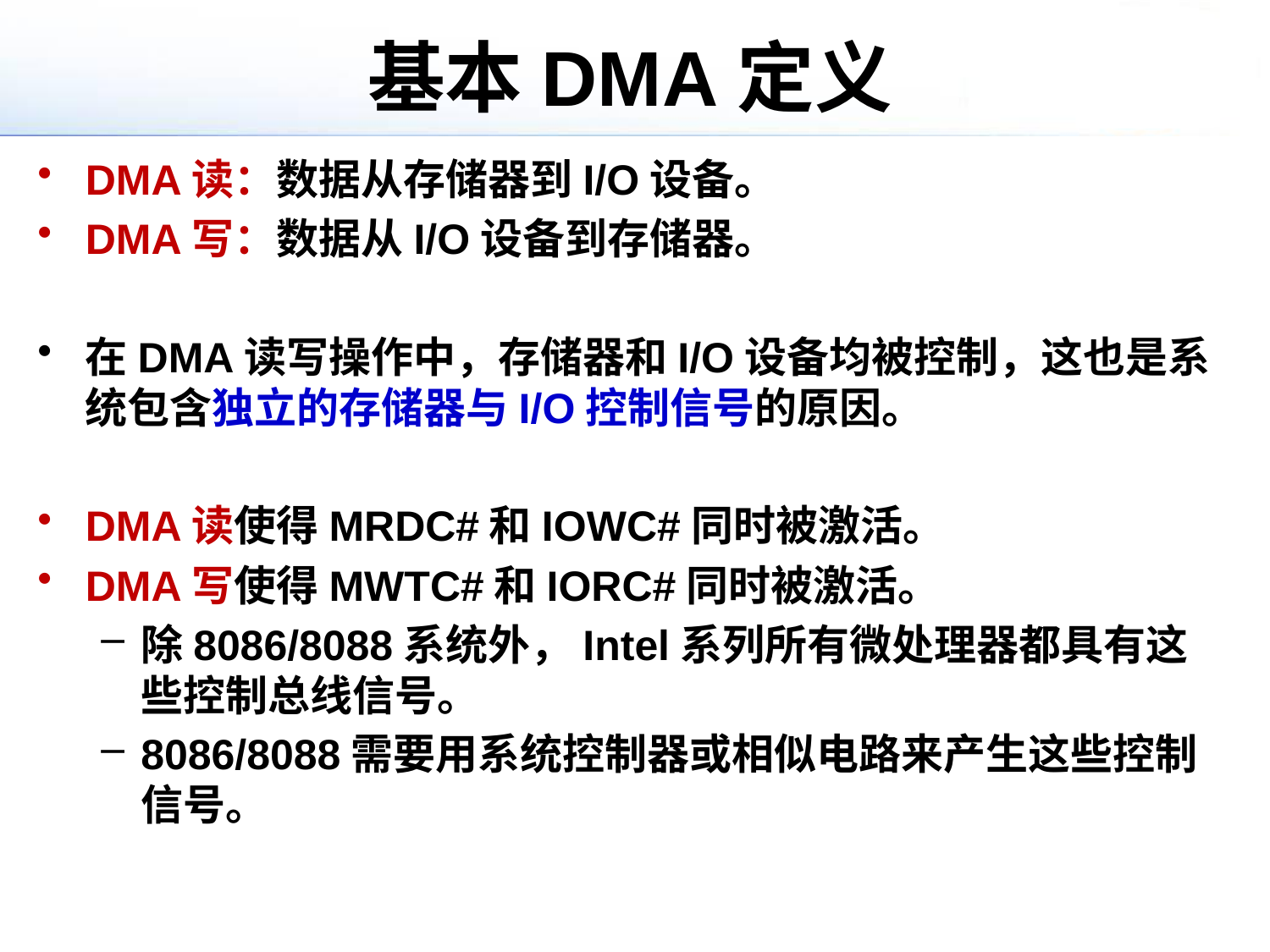

# 基本DMA定义
DMA读：数据从存储器到I/O设备。
DMA写：数据从I/O设备到存储器。

在DMA读写操作中，存储器和I/O设备均被控制，这也是系统包含独立的存储器与I/O控制信号的原因。

DMA读使得MRDC#和IOWC#同时被激活。
DMA写使得MWTC#和IORC#同时被激活。
除8086/8088系统外，Intel系列所有微处理器都具有这些控制总线信号。
8086/8088需要用系统控制器或相似电路来产生这些控制信号。